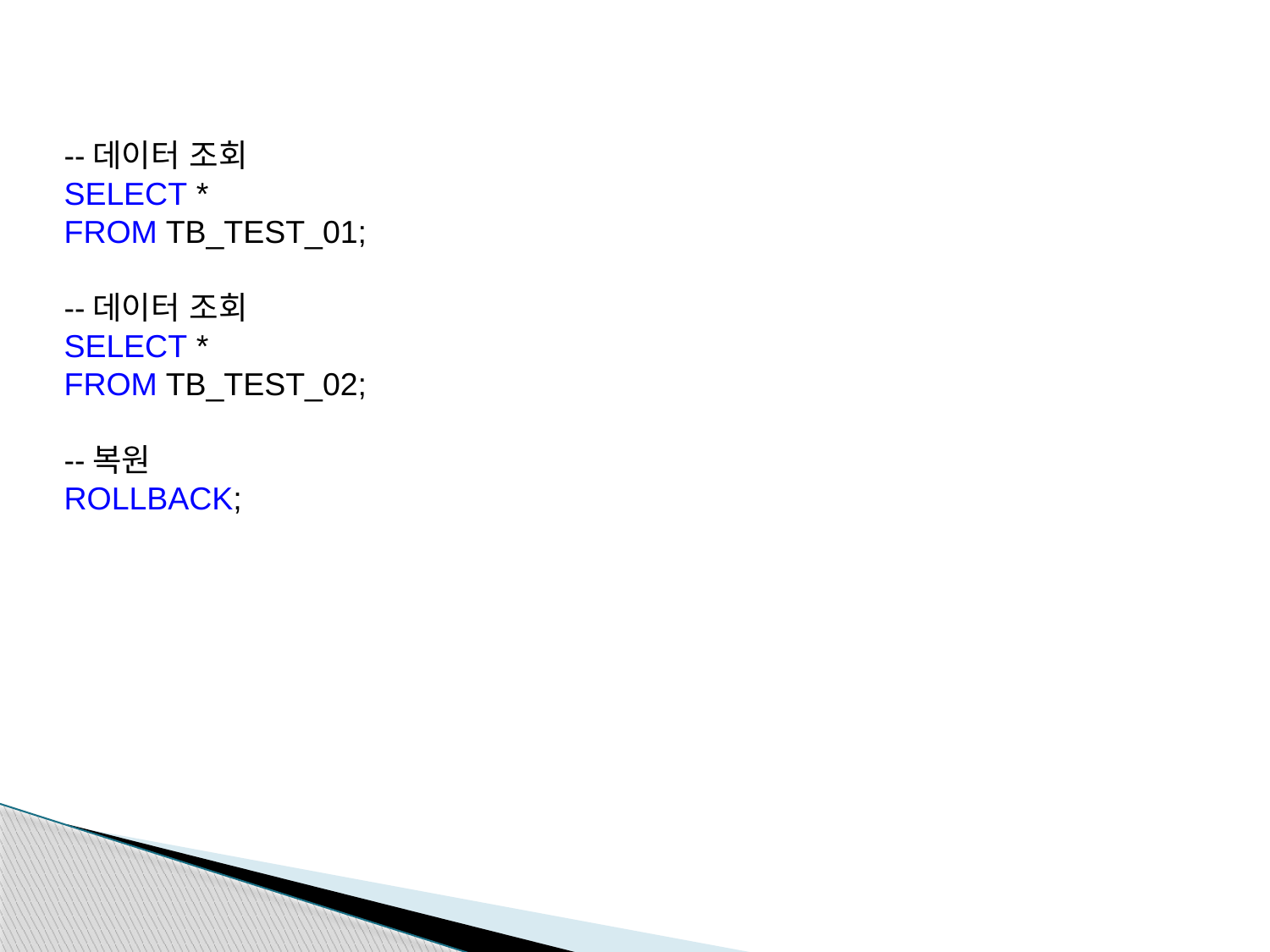

--데이터 조회
SELECT *
FROM TB_TEST_01;

--데이터 조회
SELECT *
FROM TB_TEST_02;

--복원
ROLLBACK;